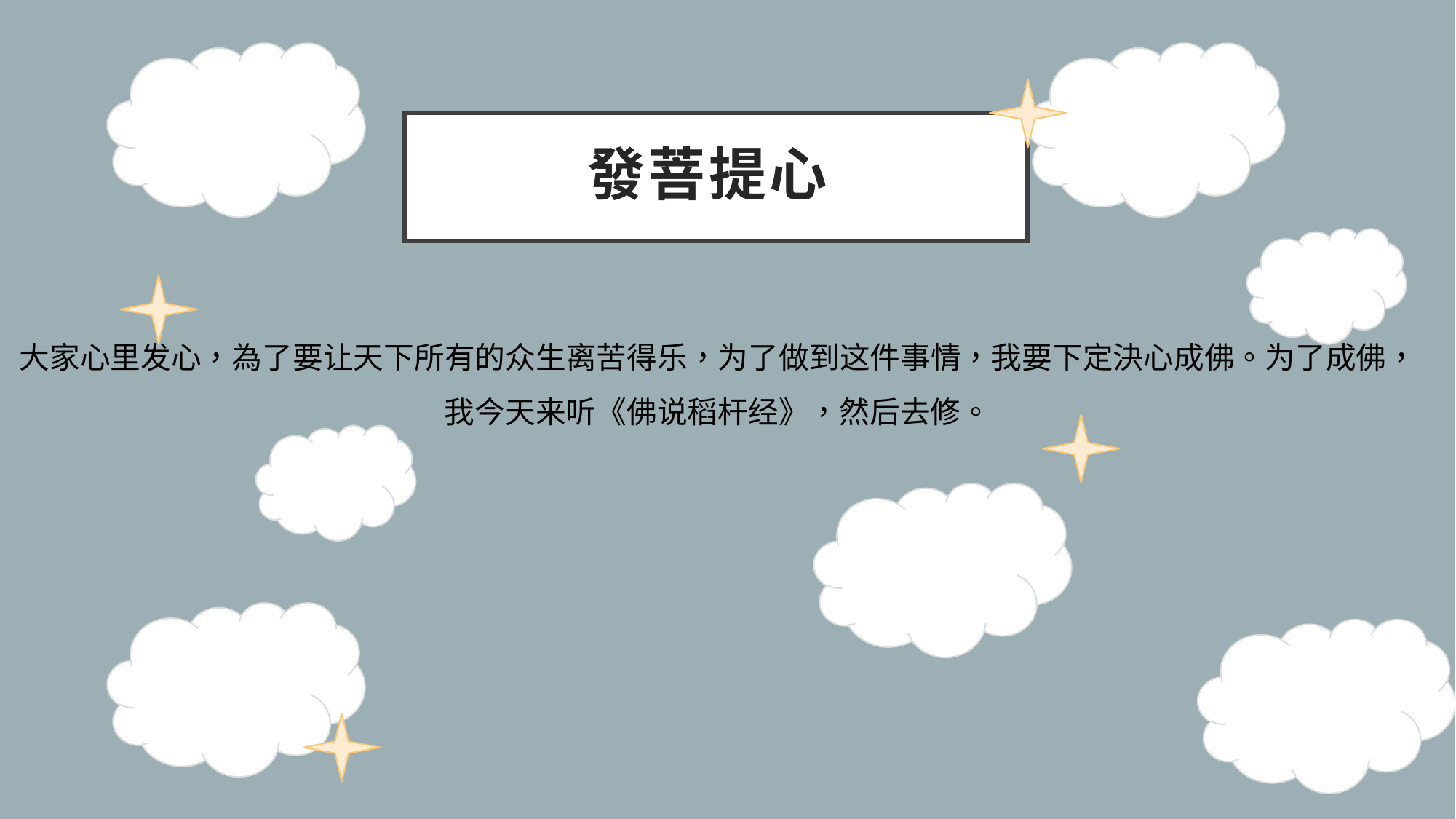

# 發菩提心

大家心里发心，為了要让天下所有的众生离苦得乐，为了做到这件事情，我要下定決心成佛。为了成佛，我今天来听《佛说稻杆经》，然后去修。